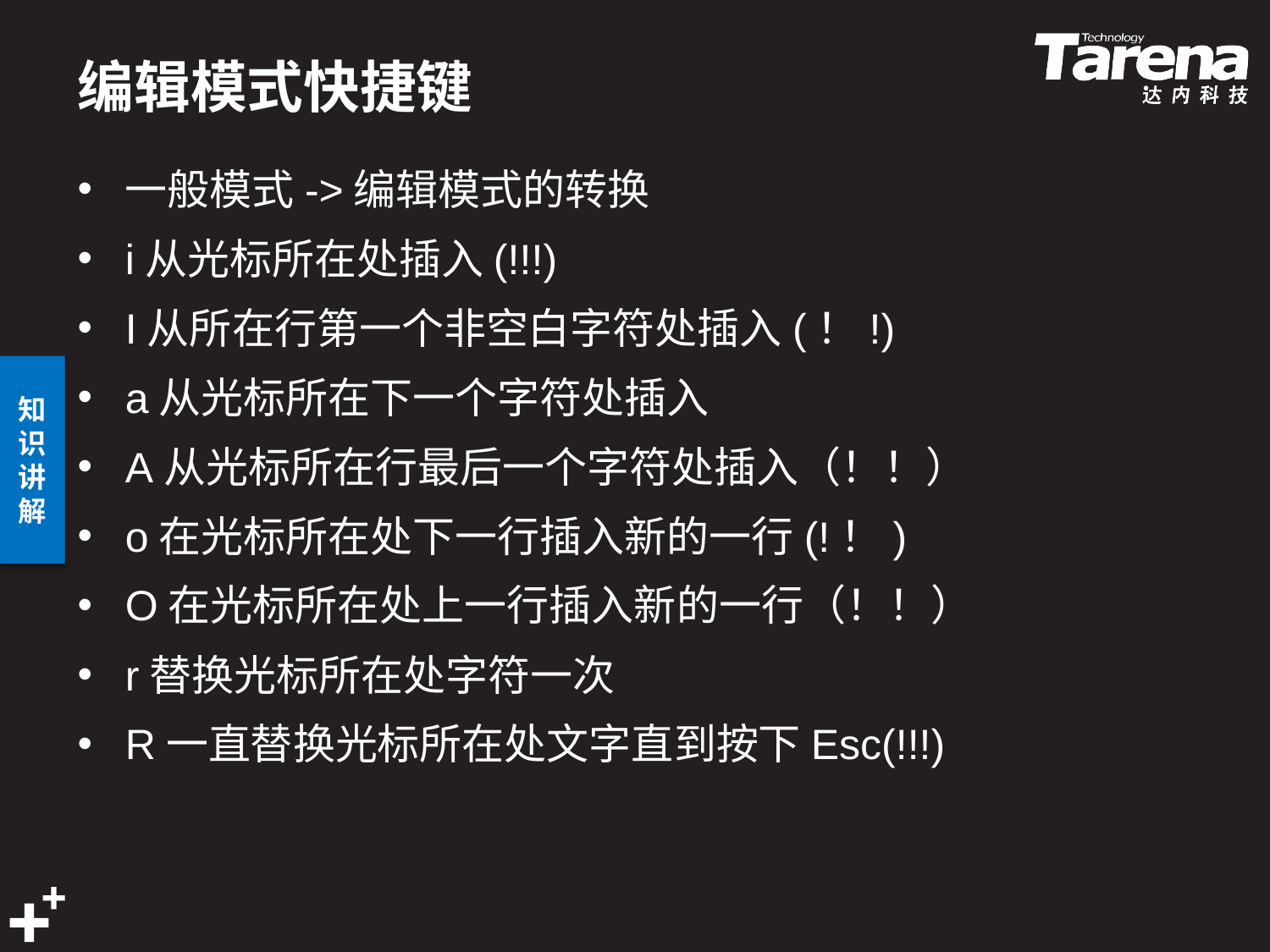

# 编辑模式快捷键
一般模式->编辑模式的转换
i从光标所在处插入(!!!)
I从所在行第一个非空白字符处插入(！!)
a从光标所在下一个字符处插入
A从光标所在行最后一个字符处插入（！！）
o在光标所在处下一行插入新的一行(!！)
O在光标所在处上一行插入新的一行（！！）
r替换光标所在处字符一次
R一直替换光标所在处文字直到按下Esc(!!!)